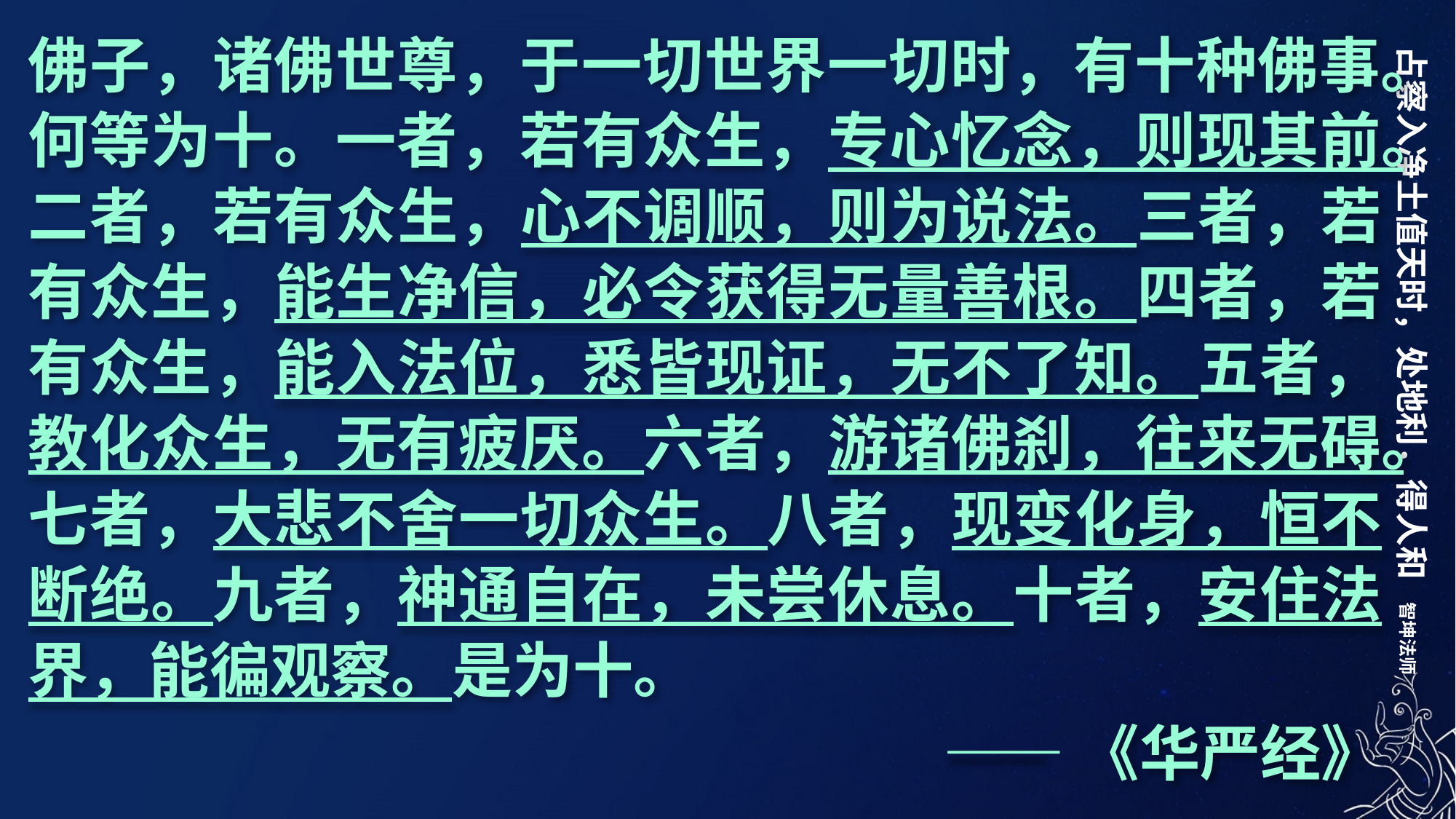

佛子，诸佛世尊，于一切世界一切时，有十种佛事。何等为十。一者，若有众生，专心忆念，则现其前。二者，若有众生，心不调顺，则为说法。三者，若有众生，能生净信，必令获得无量善根。四者，若有众生，能入法位，悉皆现证，无不了知。五者，教化众生，无有疲厌。六者，游诸佛刹，往来无碍。七者，大悲不舍一切众生。八者，现变化身，恒不断绝。九者，神通自在，未尝休息。十者，安住法界，能徧观察。是为十。
——《华严经》